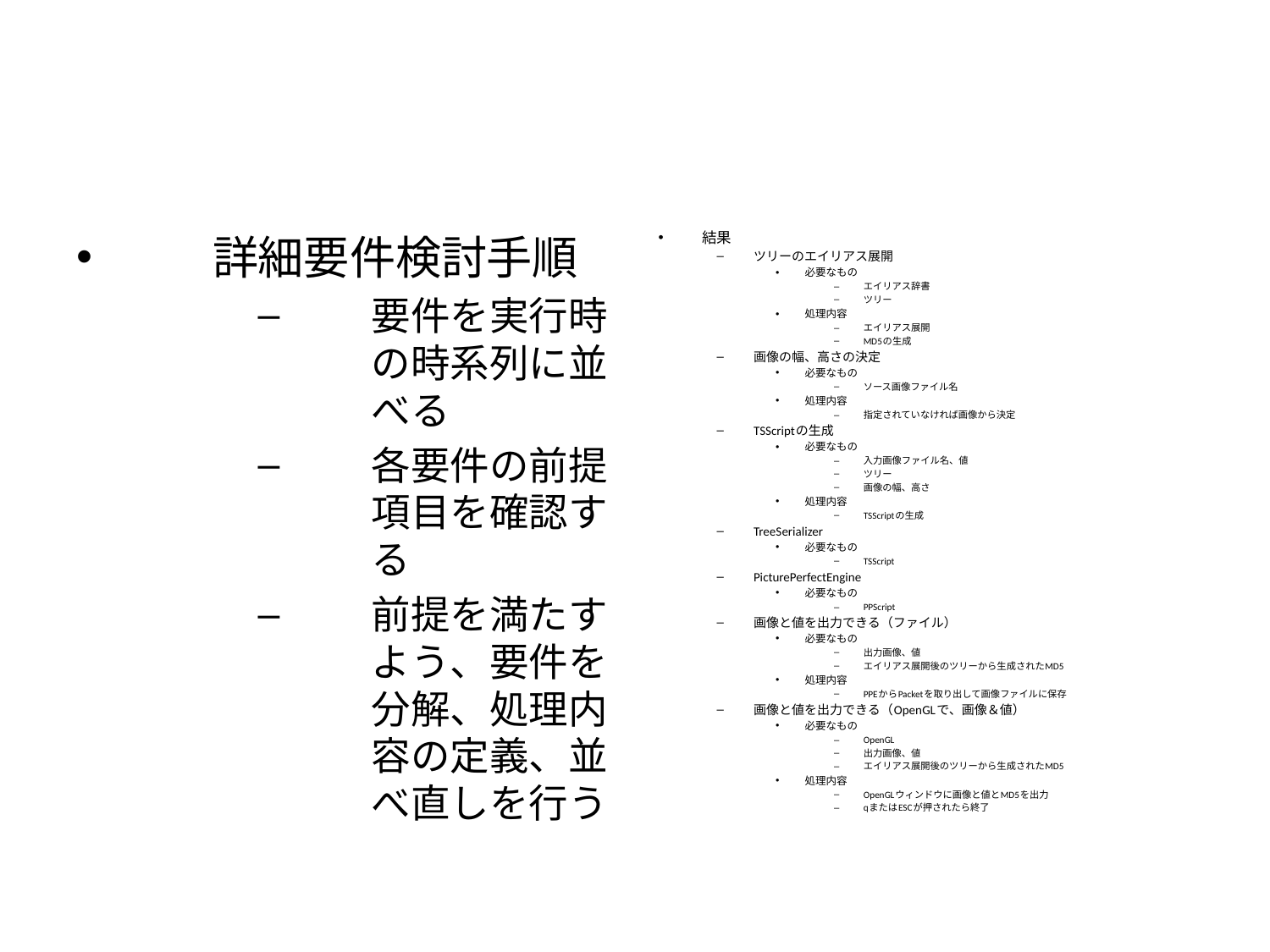

#
詳細要件検討手順
要件を実行時の時系列に並べる
各要件の前提項目を確認する
前提を満たすよう、要件を分解、処理内容の定義、並べ直しを行う
結果
ツリーのエイリアス展開
必要なもの
エイリアス辞書
ツリー
処理内容
エイリアス展開
MD5の生成
画像の幅、高さの決定
必要なもの
ソース画像ファイル名
処理内容
指定されていなければ画像から決定
TSScriptの生成
必要なもの
入力画像ファイル名、値
ツリー
画像の幅、高さ
処理内容
TSScriptの生成
TreeSerializer
必要なもの
TSScript
PicturePerfectEngine
必要なもの
PPScript
画像と値を出力できる（ファイル）
必要なもの
出力画像、値
エイリアス展開後のツリーから生成されたMD5
処理内容
PPEからPacketを取り出して画像ファイルに保存
画像と値を出力できる（OpenGLで、画像＆値）
必要なもの
OpenGL
出力画像、値
エイリアス展開後のツリーから生成されたMD5
処理内容
OpenGLウィンドウに画像と値とMD5を出力
qまたはESCが押されたら終了